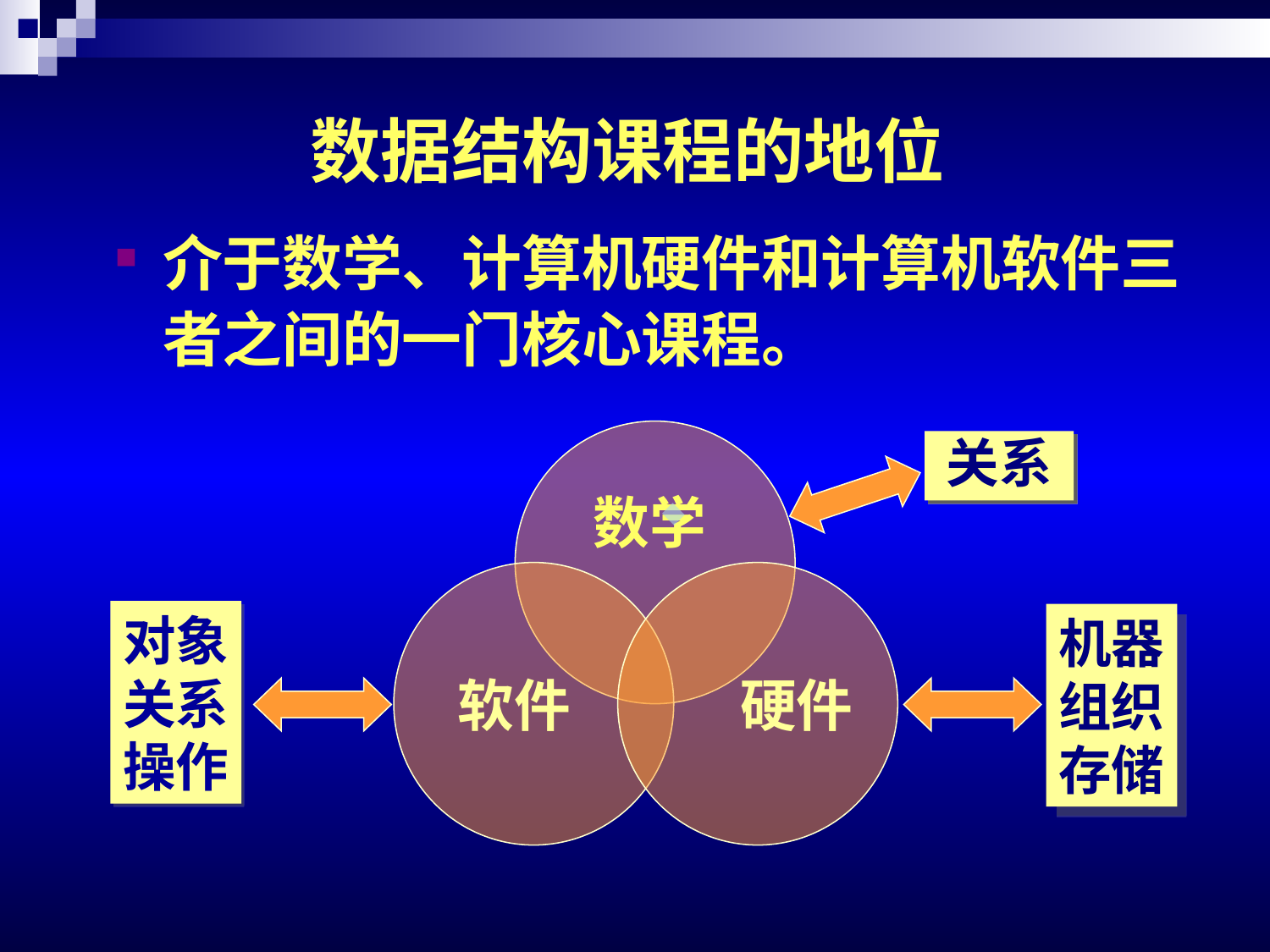

# 数据结构课程的地位
介于数学、计算机硬件和计算机软件三者之间的一门核心课程。
.

软件
     硬件
关系

数学
对象
关系
操作
机器
组织
存储